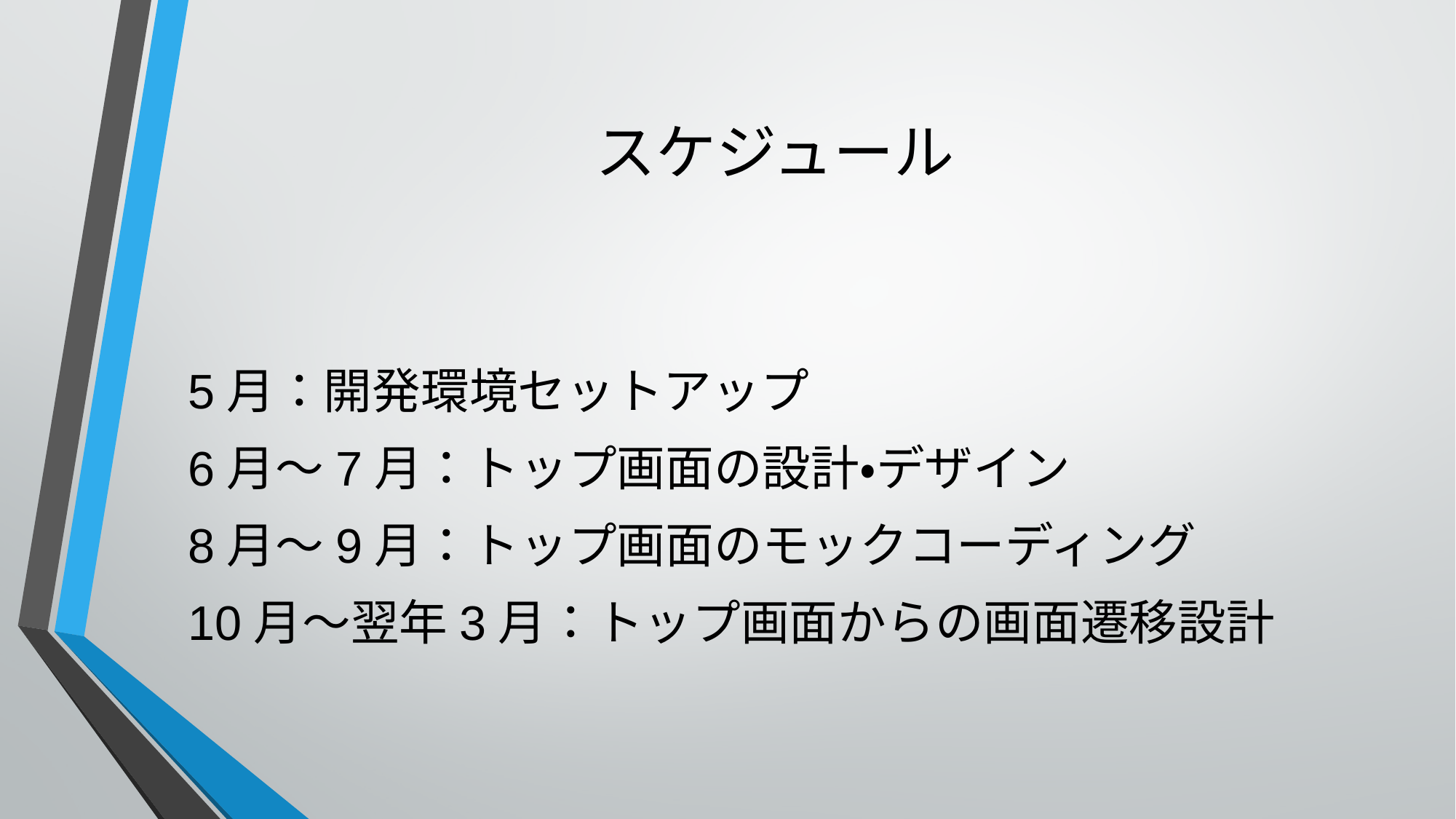

# スケジュール
5月：開発環境セットアップ
6月～7月：トップ画面の設計・デザイン
8月～9月：トップ画面のモックコーディング
10月～翌年3月：トップ画面からの画面遷移設計